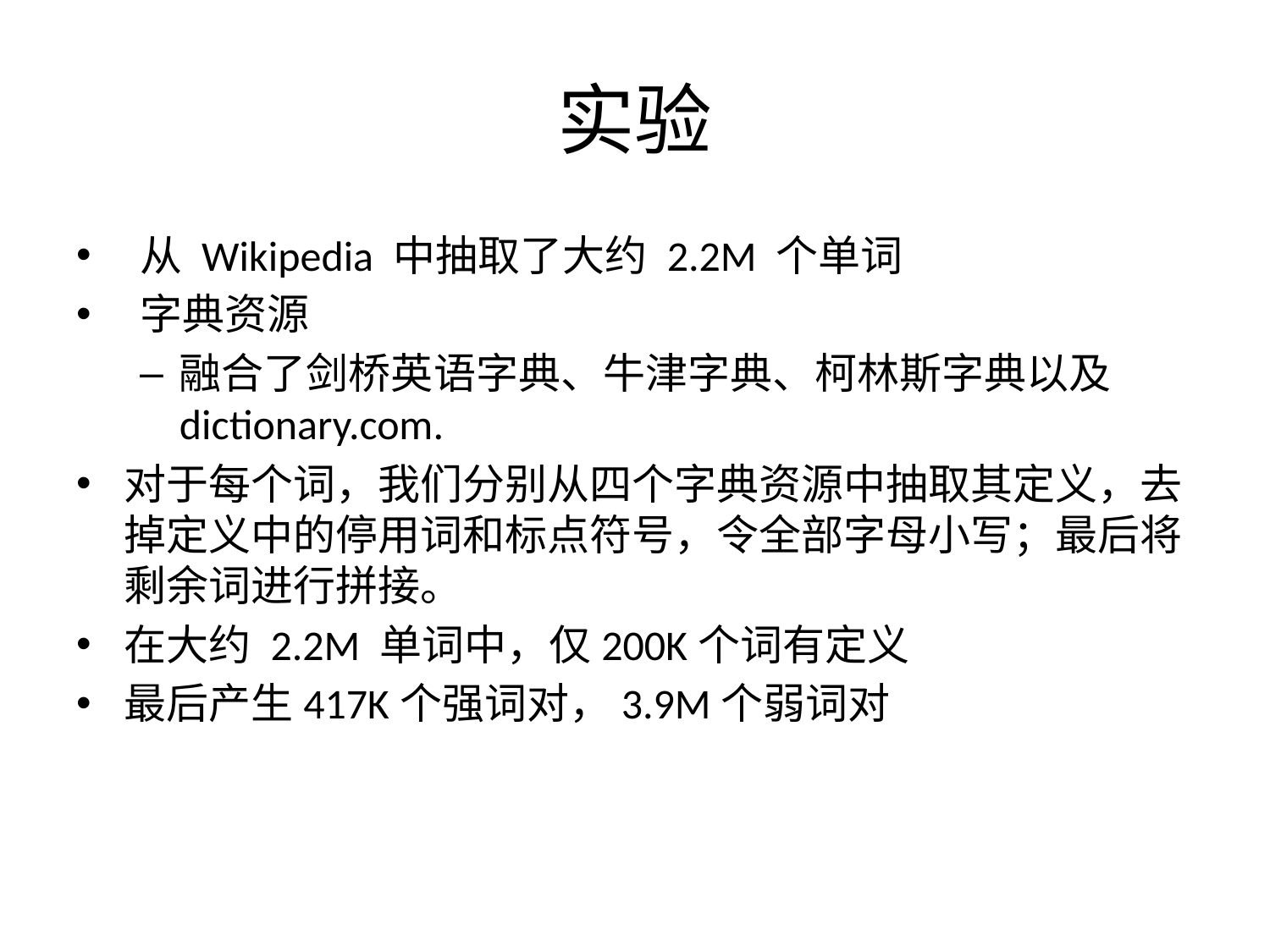

# 实验
从 Wikipedia 中抽取了大约 2.2M 个单词
字典资源
融合了剑桥英语字典、牛津字典、柯林斯字典以及 dictionary.com.
对于每个词，我们分别从四个字典资源中抽取其定义，去掉定义中的停用词和标点符号，令全部字母小写；最后将剩余词进行拼接。
在大约 2.2M 单词中，仅200K个词有定义
最后产生417K个强词对，3.9M个弱词对